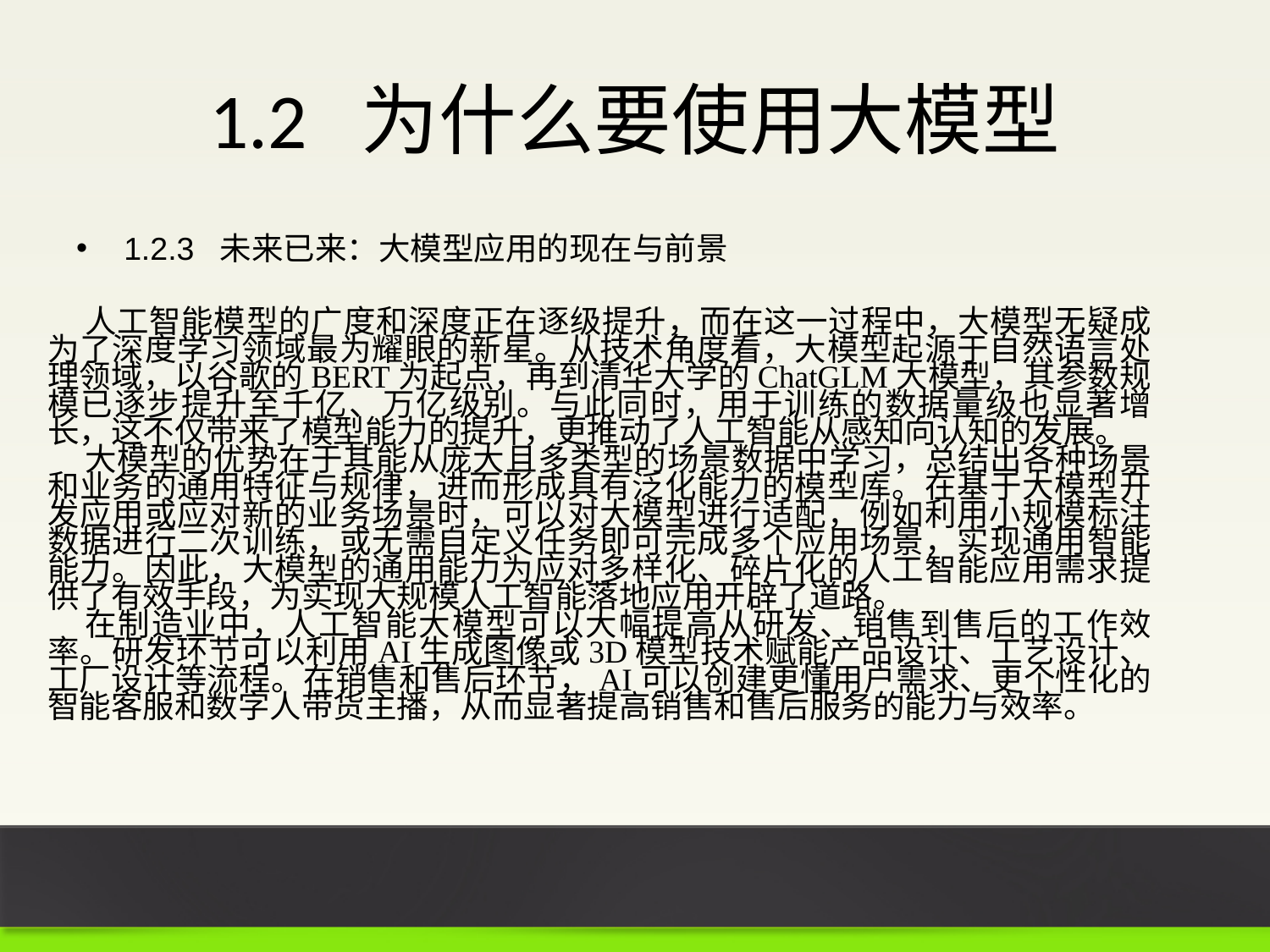

# 1.2  为什么要使用大模型
1.2.3  未来已来：大模型应用的现在与前景
人工智能模型的广度和深度正在逐级提升，而在这一过程中，大模型无疑成为了深度学习领域最为耀眼的新星。从技术角度看，大模型起源于自然语言处理领域，以谷歌的BERT为起点，再到清华大学的ChatGLM大模型，其参数规模已逐步提升至千亿、万亿级别。与此同时，用于训练的数据量级也显著增长，这不仅带来了模型能力的提升，更推动了人工智能从感知向认知的发展。
大模型的优势在于其能从庞大且多类型的场景数据中学习，总结出各种场景和业务的通用特征与规律，进而形成具有泛化能力的模型库。在基于大模型开发应用或应对新的业务场景时，可以对大模型进行适配，例如利用小规模标注数据进行二次训练，或无需自定义任务即可完成多个应用场景，实现通用智能能力。因此，大模型的通用能力为应对多样化、碎片化的人工智能应用需求提供了有效手段，为实现大规模人工智能落地应用开辟了道路。
在制造业中，人工智能大模型可以大幅提高从研发、销售到售后的工作效率。研发环节可以利用AI生成图像或3D模型技术赋能产品设计、工艺设计、工厂设计等流程。在销售和售后环节，AI可以创建更懂用户需求、更个性化的智能客服和数字人带货主播，从而显著提高销售和售后服务的能力与效率。